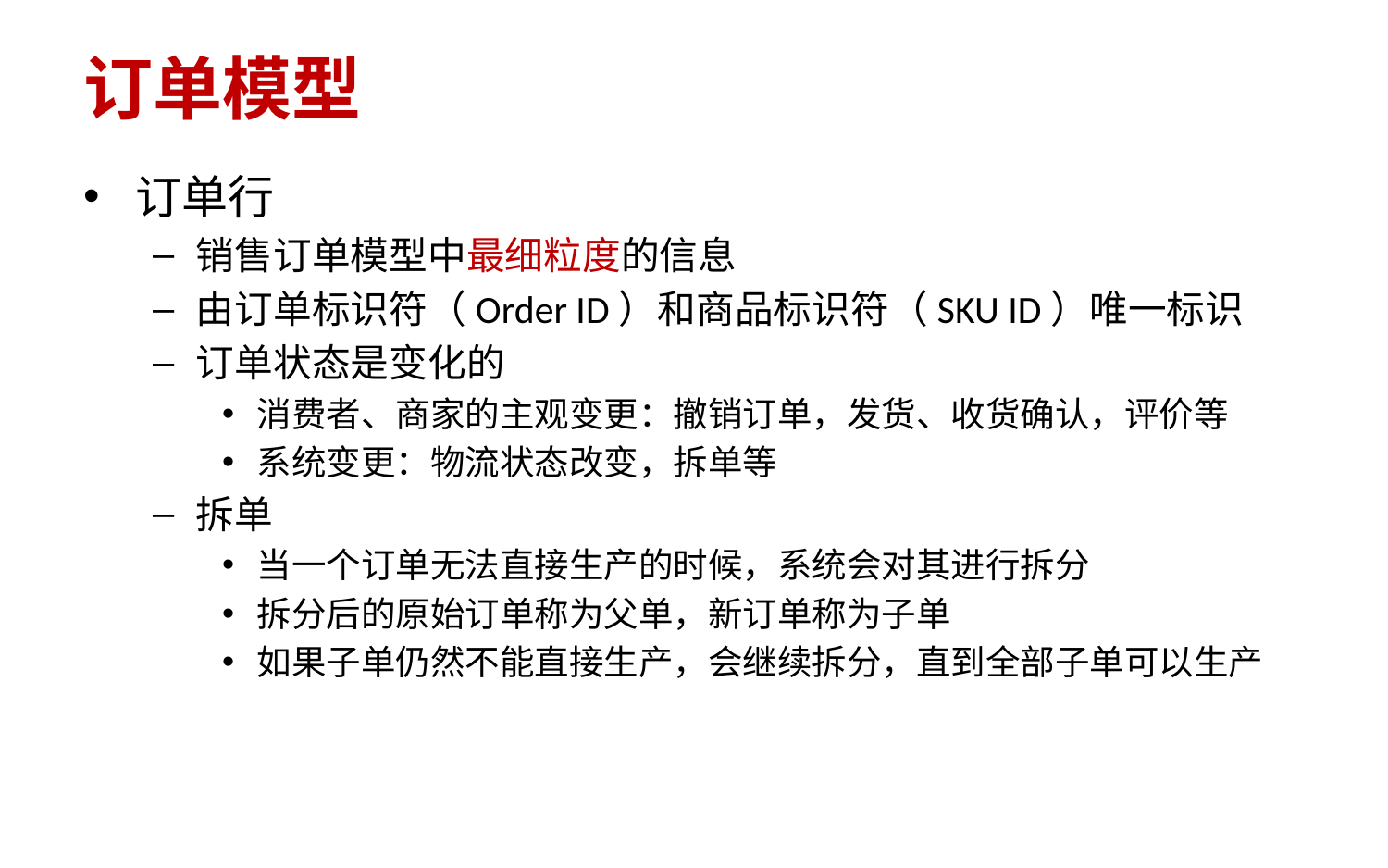

# 订单模型
订单行
销售订单模型中最细粒度的信息
由订单标识符（Order ID）和商品标识符（SKU ID）唯一标识
订单状态是变化的
消费者、商家的主观变更：撤销订单，发货、收货确认，评价等
系统变更：物流状态改变，拆单等
拆单
当一个订单无法直接生产的时候，系统会对其进行拆分
拆分后的原始订单称为父单，新订单称为子单
如果子单仍然不能直接生产，会继续拆分，直到全部子单可以生产